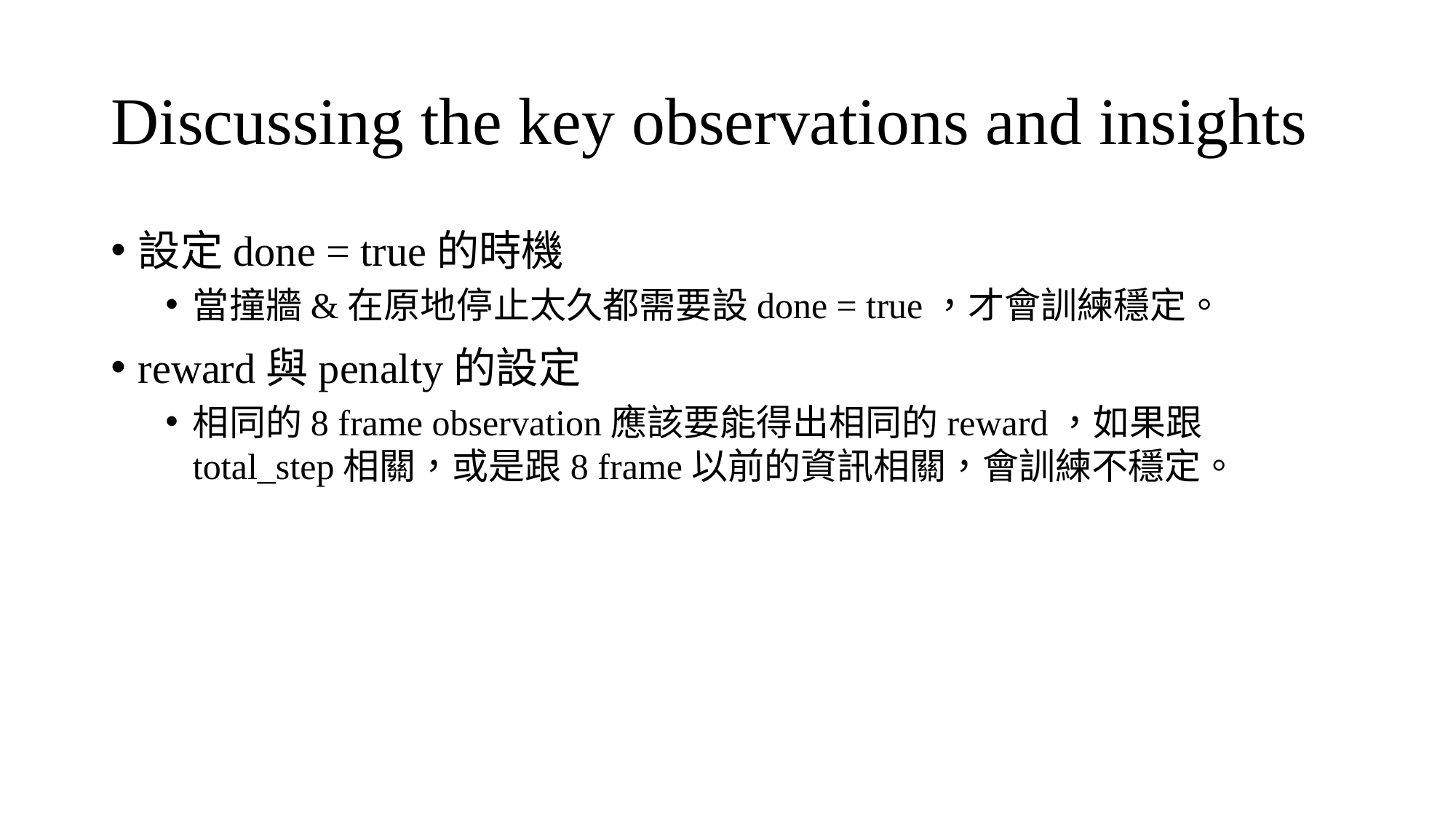

# Discussing the key observations and insights
設定done = true的時機
當撞牆&在原地停止太久都需要設done = true，才會訓練穩定。
reward與penalty的設定
相同的8 frame observation應該要能得出相同的reward，如果跟total_step相關，或是跟8 frame以前的資訊相關，會訓練不穩定。